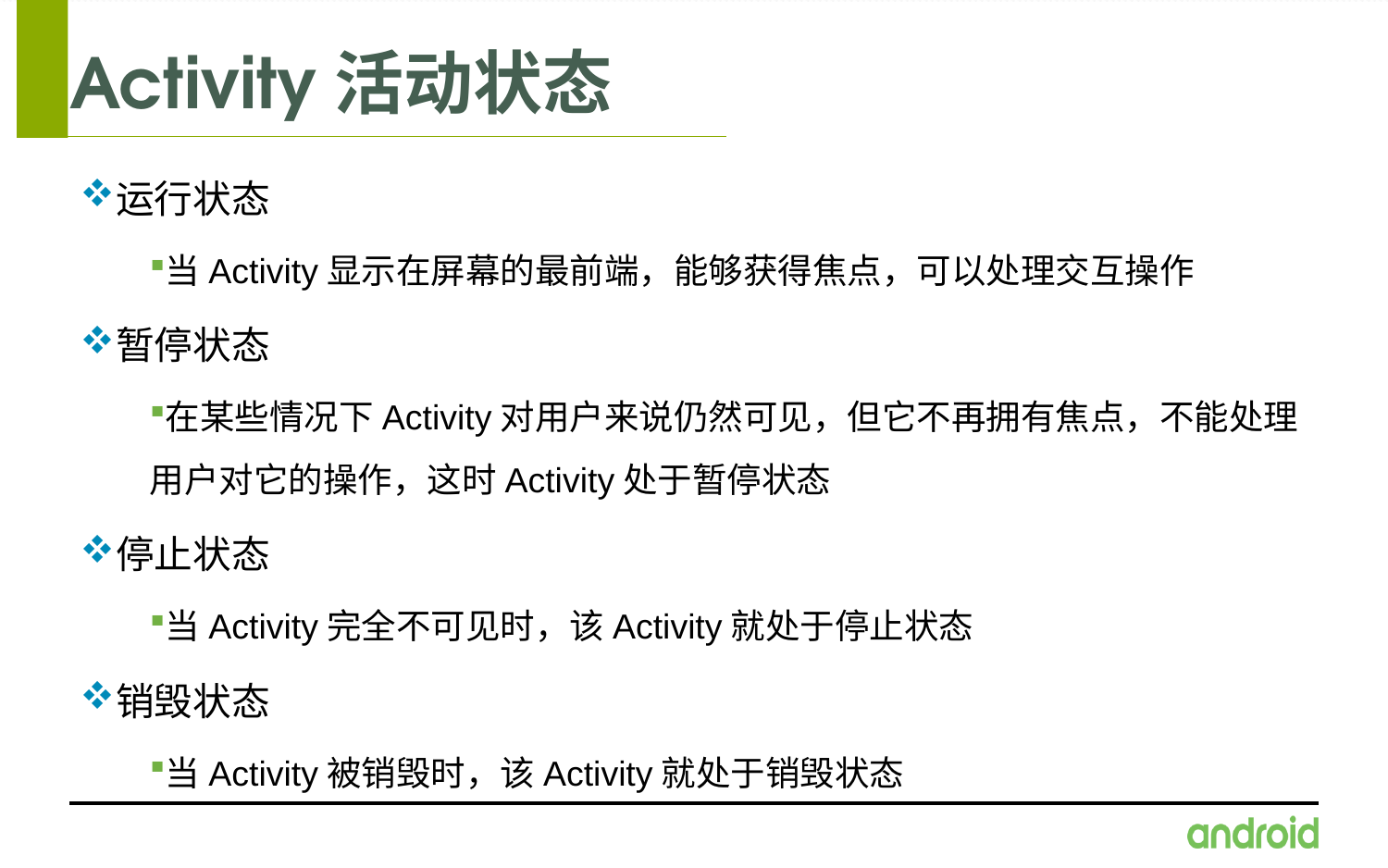

# Activity活动状态
运行状态
当Activity显示在屏幕的最前端，能够获得焦点，可以处理交互操作
暂停状态
在某些情况下Activity对用户来说仍然可见，但它不再拥有焦点，不能处理用户对它的操作，这时Activity处于暂停状态
停止状态
当Activity完全不可见时，该Activity就处于停止状态
销毁状态
当Activity被销毁时，该Activity就处于销毁状态